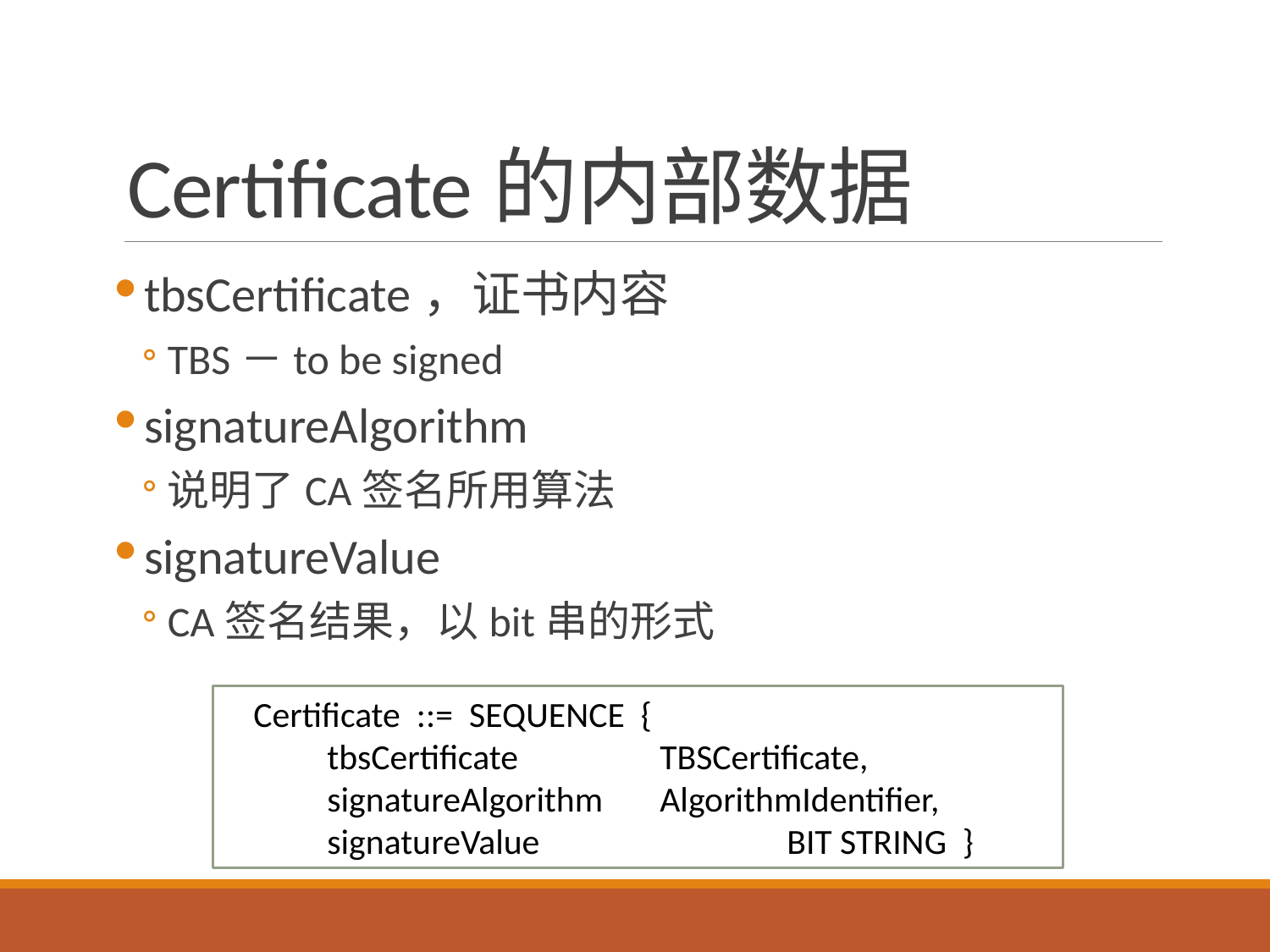

# Certificate的内部数据
tbsCertificate，证书内容
TBS－to be signed
signatureAlgorithm
说明了CA签名所用算法
signatureValue
CA签名结果，以bit串的形式
Certificate  ::=  SEQUENCE  {
      tbsCertificate		TBSCertificate,
      signatureAlgorithm  	AlgorithmIdentifier,
      signatureValue       		BIT STRING  }
13